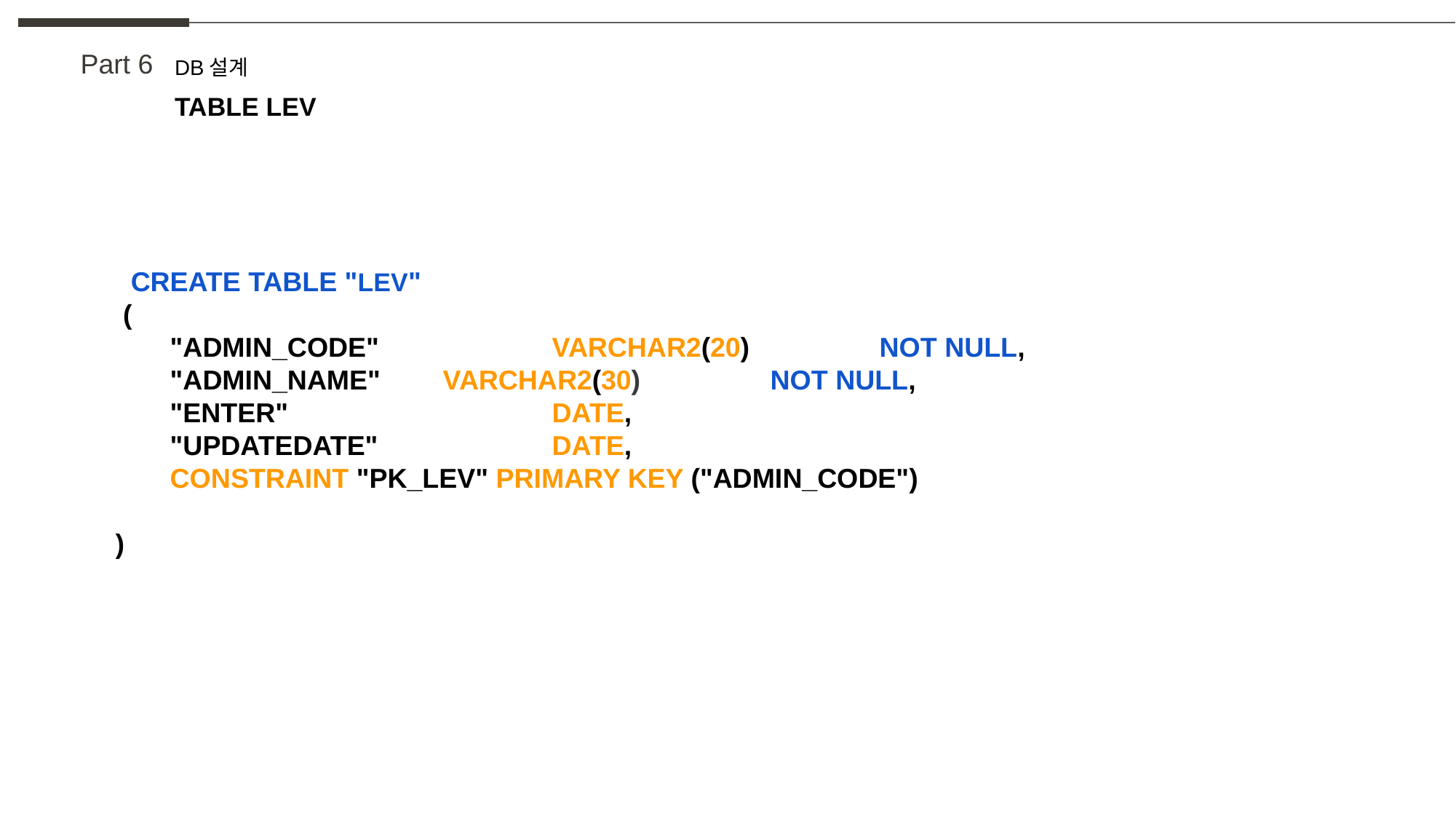

Part 6
DB설계
TABLE LEV

  CREATE TABLE "LEV"
 (
"ADMIN_CODE" 		VARCHAR2(20) 		NOT NULL,
"ADMIN_NAME" 	VARCHAR2(30) 		NOT NULL,
"ENTER" 			DATE,
"UPDATEDATE" 		DATE,
CONSTRAINT "PK_LEV" PRIMARY KEY ("ADMIN_CODE")

)